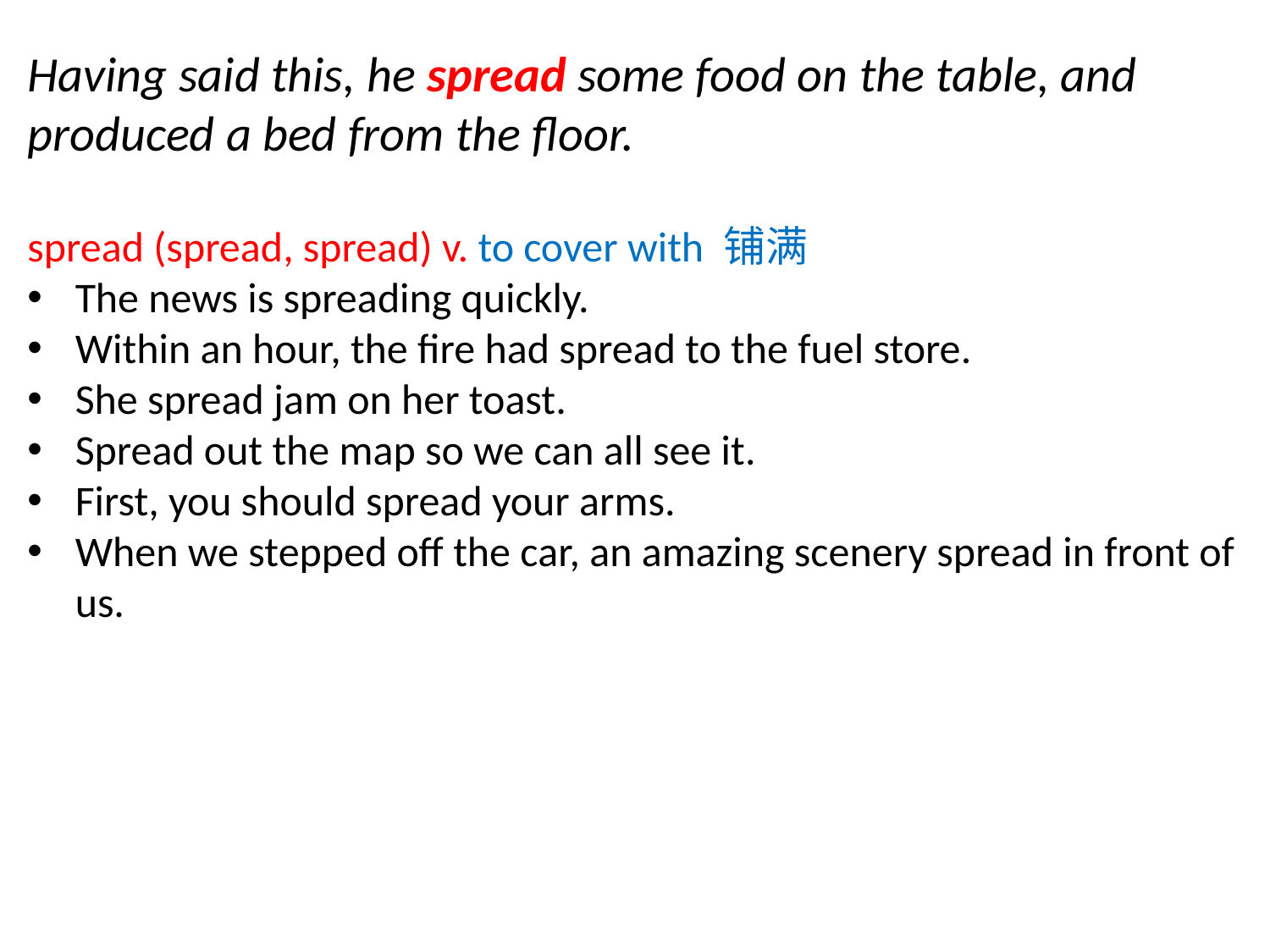

Having said this, he spread some food on the table, and produced a bed from the floor.

spread (spread, spread) v. to cover with 铺满
The news is spreading quickly.
Within an hour, the fire had spread to the fuel store.
She spread jam on her toast.
Spread out the map so we can all see it.
First, you should spread your arms.
When we stepped off the car, an amazing scenery spread in front of us.